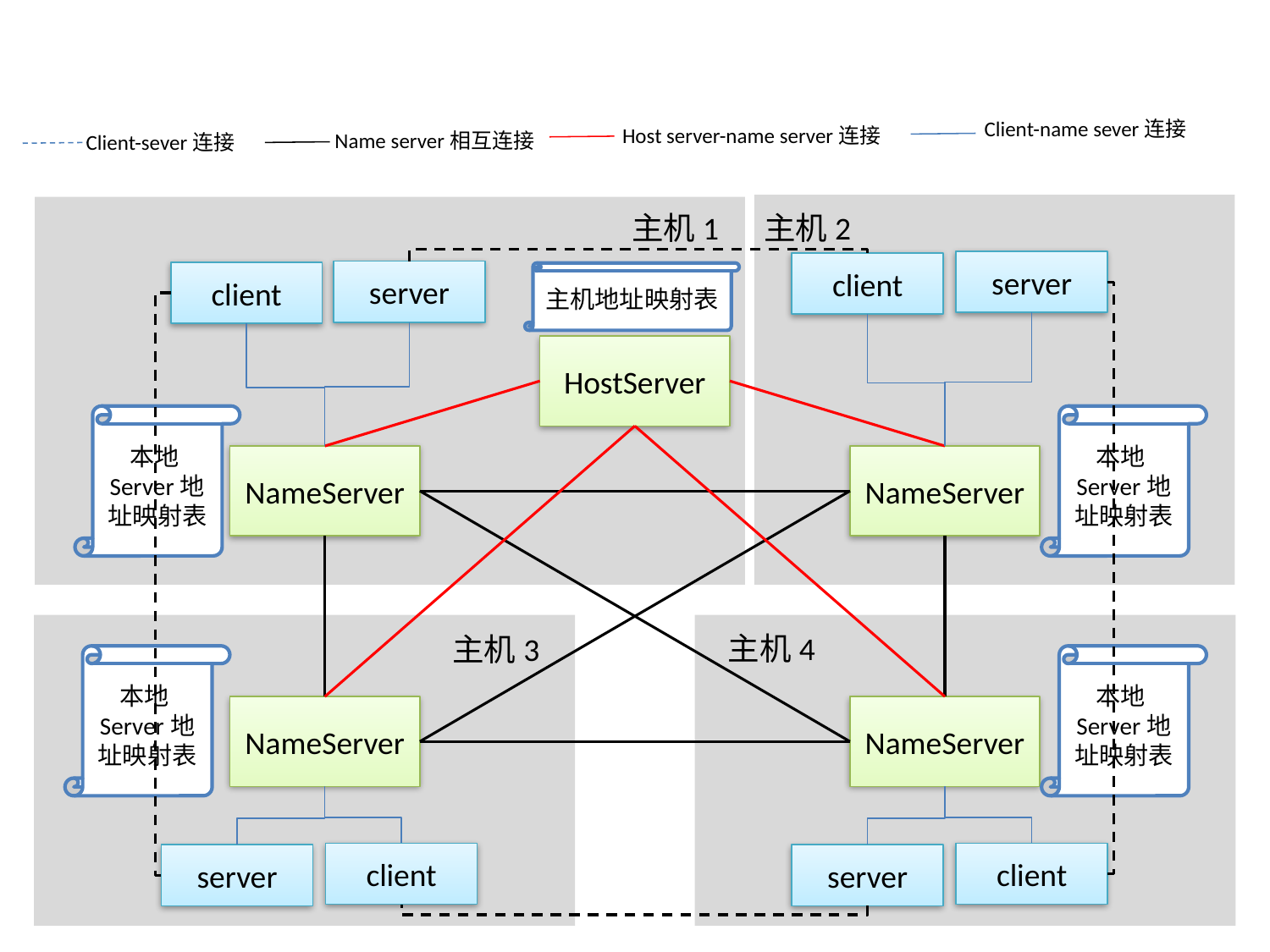

Client-name sever连接
Host server-name server连接
Name server相互连接
Client-sever连接

主机1
主机2
server
client
server
client
主机地址映射表
HostServer
本地Server地址映射表
本地Server地址映射表
NameServer
NameServer

主机4
主机3
本地Server地址映射表
本地Server地址映射表
NameServer
NameServer
client
client
server
server